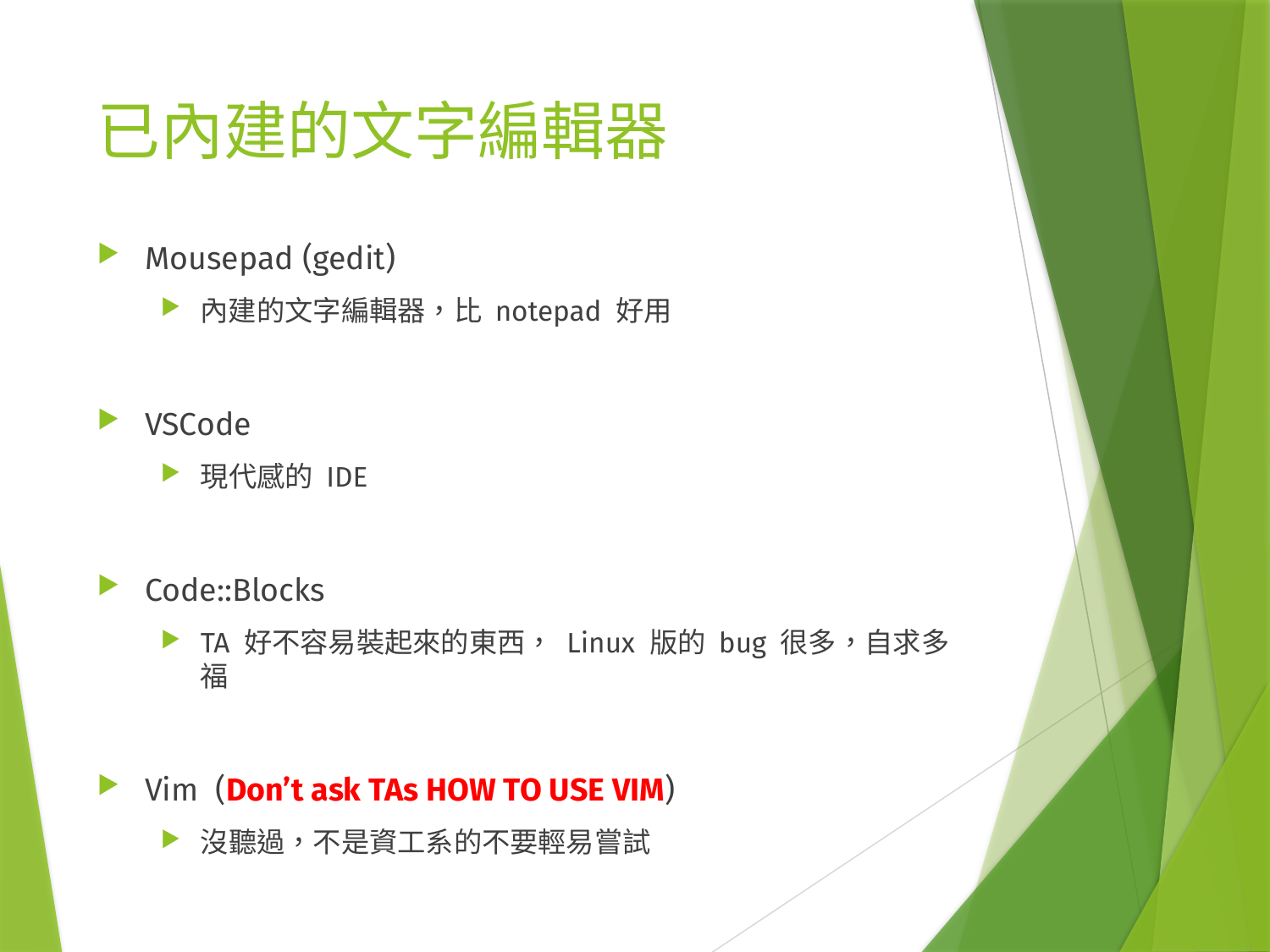

# 已內建的文字編輯器
Mousepad (gedit)
內建的文字編輯器，比 notepad 好用

VSCode
現代感的 IDE

Code::Blocks
TA 好不容易裝起來的東西， Linux 版的 bug 很多，自求多福

Vim  (Don’t ask TAs HOW TO USE VIM)
沒聽過，不是資工系的不要輕易嘗試